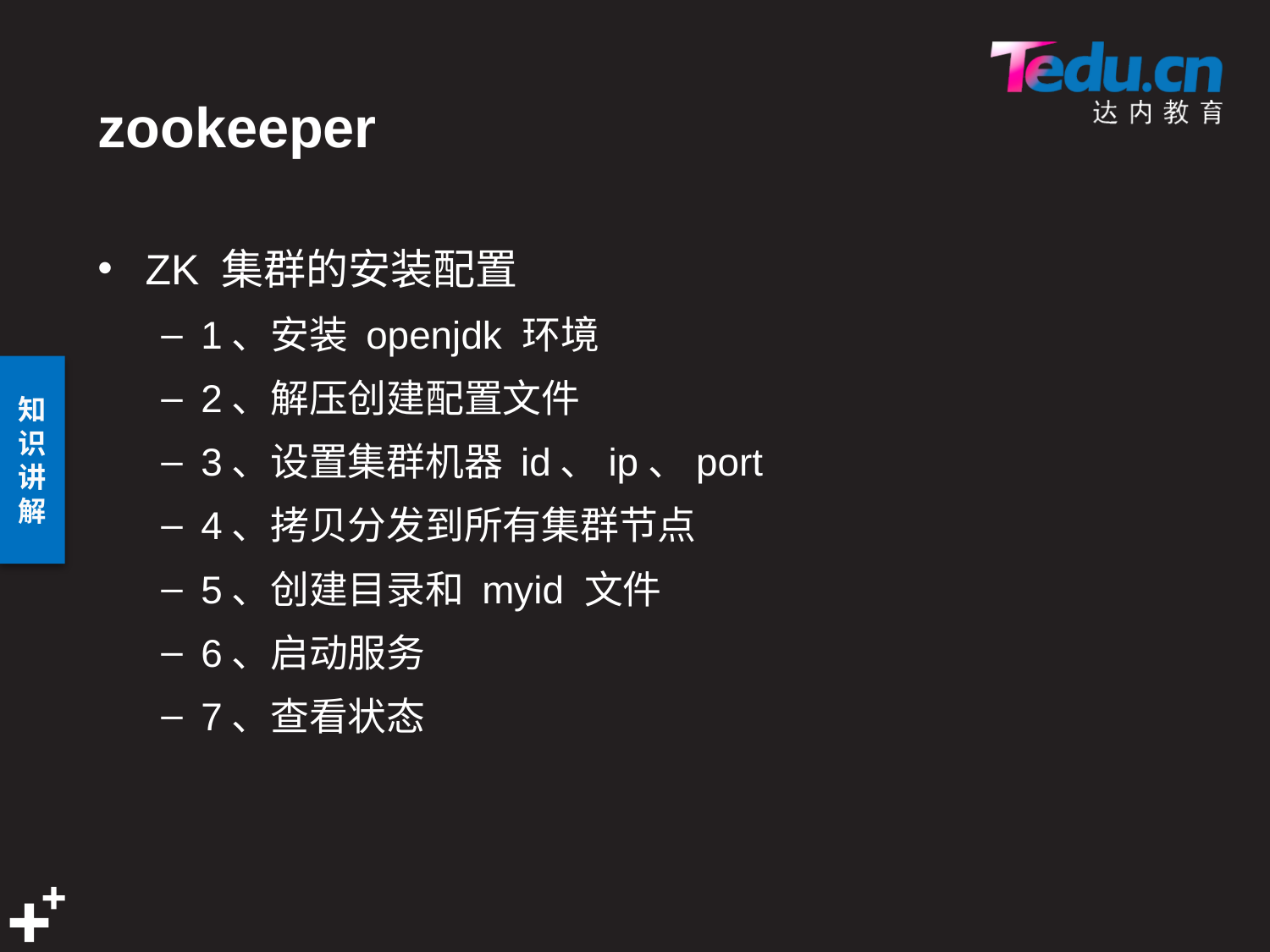

# zookeeper
ZK 集群的安装配置
1、安装 openjdk 环境
2、解压创建配置文件
3、设置集群机器 id、ip、port
4、拷贝分发到所有集群节点
5、创建目录和 myid 文件
6、启动服务
7、查看状态